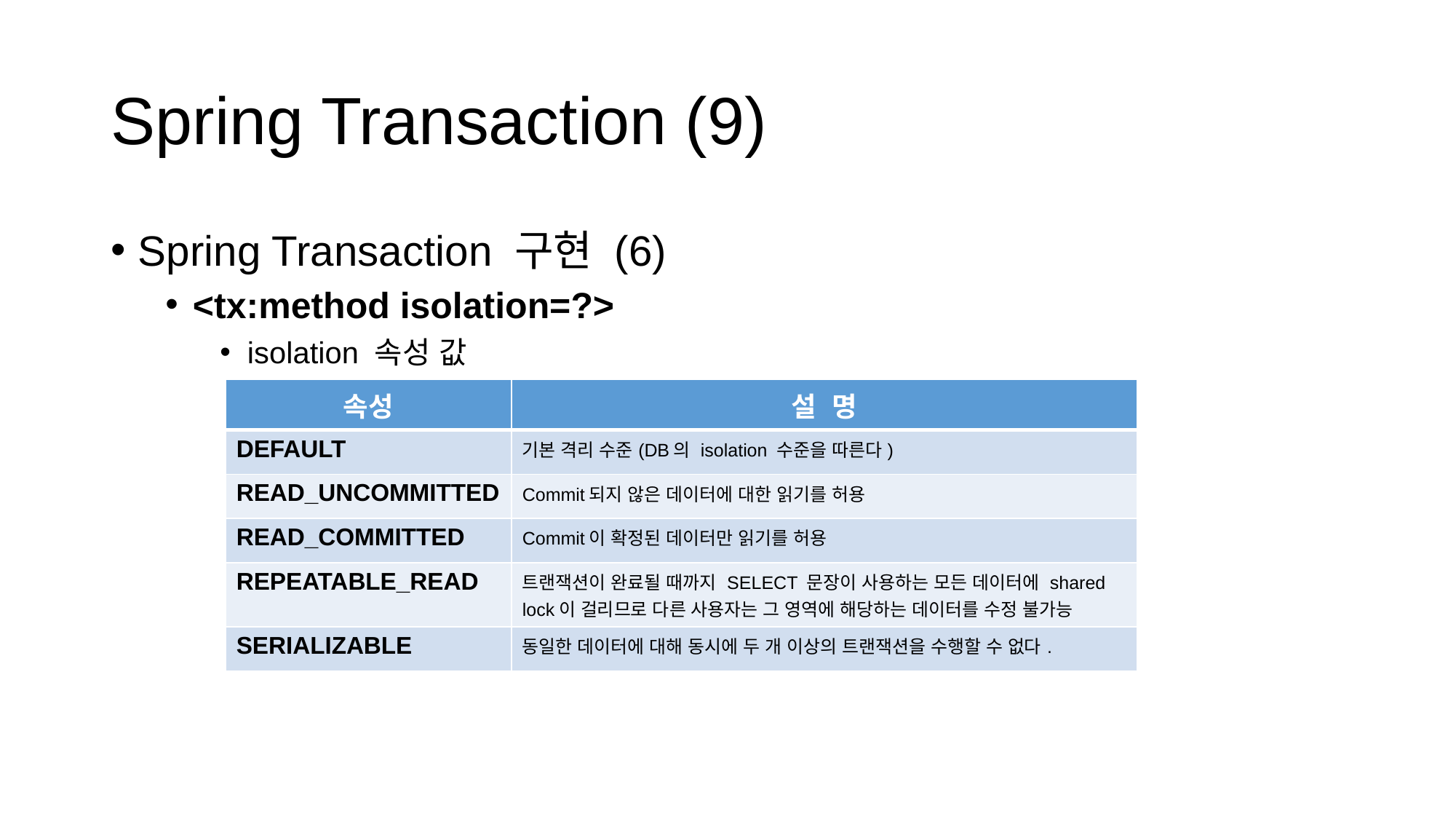

# Spring Transaction (9)
Spring Transaction 구현 (6)
<tx:method isolation=?>
isolation 속성 값
| 속성 | 설 명 |
| --- | --- |
| DEFAULT | 기본 격리 수준(DB의 isolation 수준을 따른다) |
| READ\_UNCOMMITTED | Commit되지 않은 데이터에 대한 읽기를 허용 |
| READ\_COMMITTED | Commit이 확정된 데이터만 읽기를 허용 |
| REPEATABLE\_READ | 트랜잭션이 완료될 때까지 SELECT 문장이 사용하는 모든 데이터에 shared lock이 걸리므로 다른 사용자는 그 영역에 해당하는 데이터를 수정 불가능 |
| SERIALIZABLE | 동일한 데이터에 대해 동시에 두 개 이상의 트랜잭션을 수행할 수 없다. |